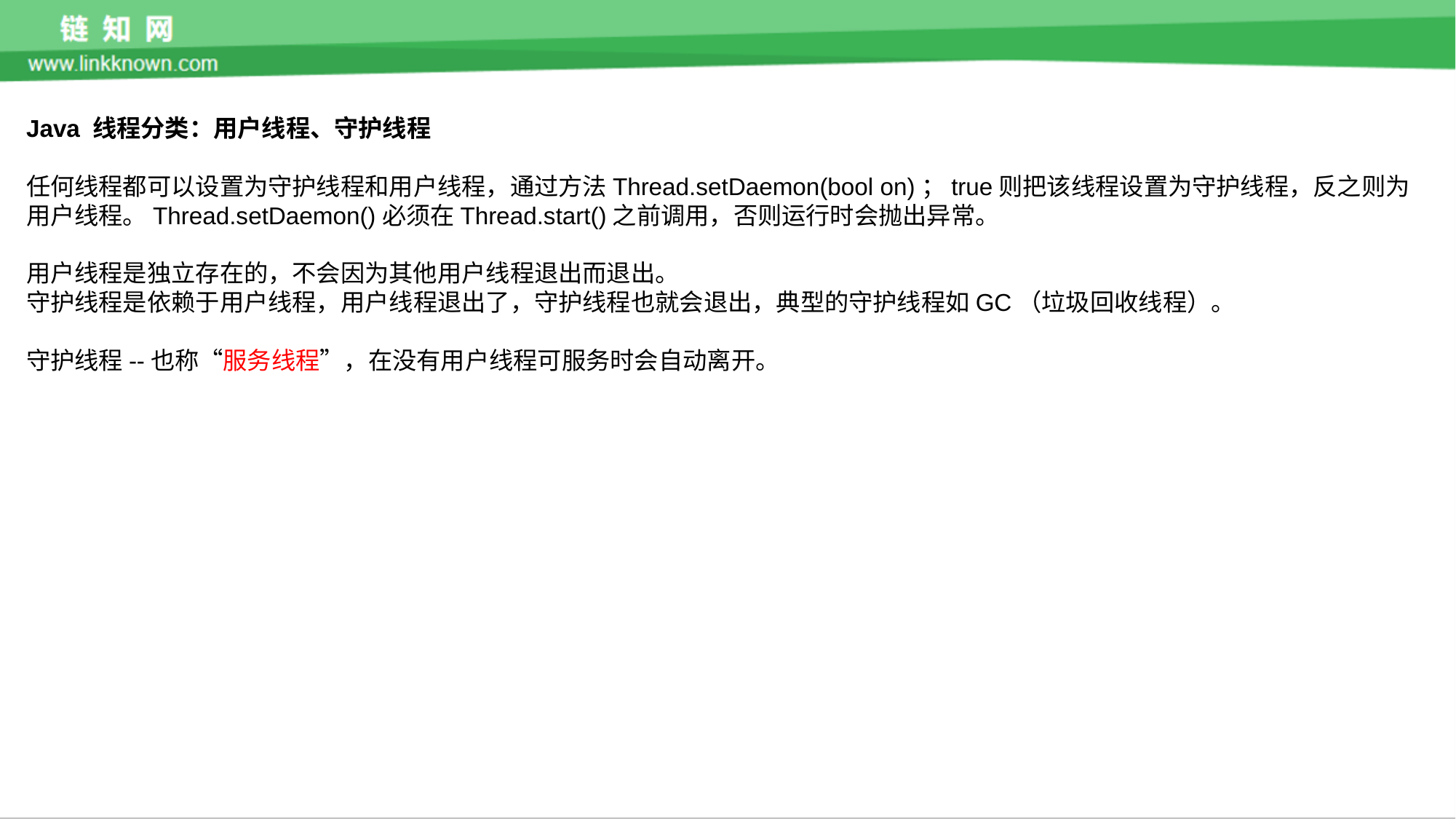

Java 线程分类：用户线程、守护线程

任何线程都可以设置为守护线程和用户线程，通过方法Thread.setDaemon(bool on)；true则把该线程设置为守护线程，反之则为用户线程。Thread.setDaemon()必须在Thread.start()之前调用，否则运行时会抛出异常。

用户线程是独立存在的，不会因为其他用户线程退出而退出。
守护线程是依赖于用户线程，用户线程退出了，守护线程也就会退出，典型的守护线程如GC（垃圾回收线程）。

守护线程--也称“服务线程”，在没有用户线程可服务时会自动离开。